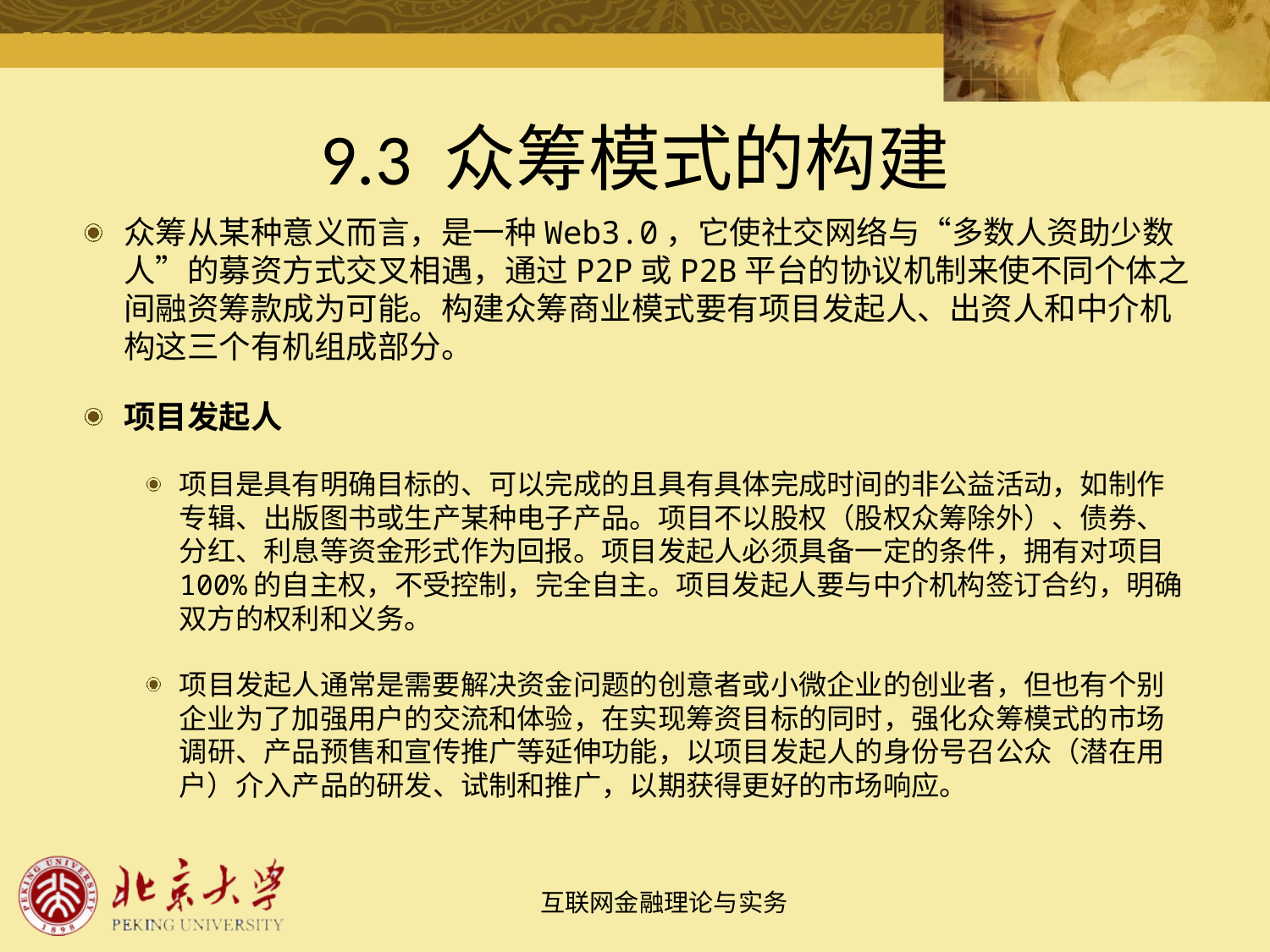

# 9.3 众筹模式的构建
众筹从某种意义而言，是一种Web3.0，它使社交网络与“多数人资助少数人”的募资方式交叉相遇，通过P2P或P2B平台的协议机制来使不同个体之间融资筹款成为可能。构建众筹商业模式要有项目发起人、出资人和中介机构这三个有机组成部分。
项目发起人
项目是具有明确目标的、可以完成的且具有具体完成时间的非公益活动，如制作专辑、出版图书或生产某种电子产品。项目不以股权（股权众筹除外）、债券、分红、利息等资金形式作为回报。项目发起人必须具备一定的条件，拥有对项目100%的自主权，不受控制，完全自主。项目发起人要与中介机构签订合约，明确双方的权利和义务。
项目发起人通常是需要解决资金问题的创意者或小微企业的创业者，但也有个别企业为了加强用户的交流和体验，在实现筹资目标的同时，强化众筹模式的市场调研、产品预售和宣传推广等延伸功能，以项目发起人的身份号召公众（潜在用户）介入产品的研发、试制和推广，以期获得更好的市场响应。